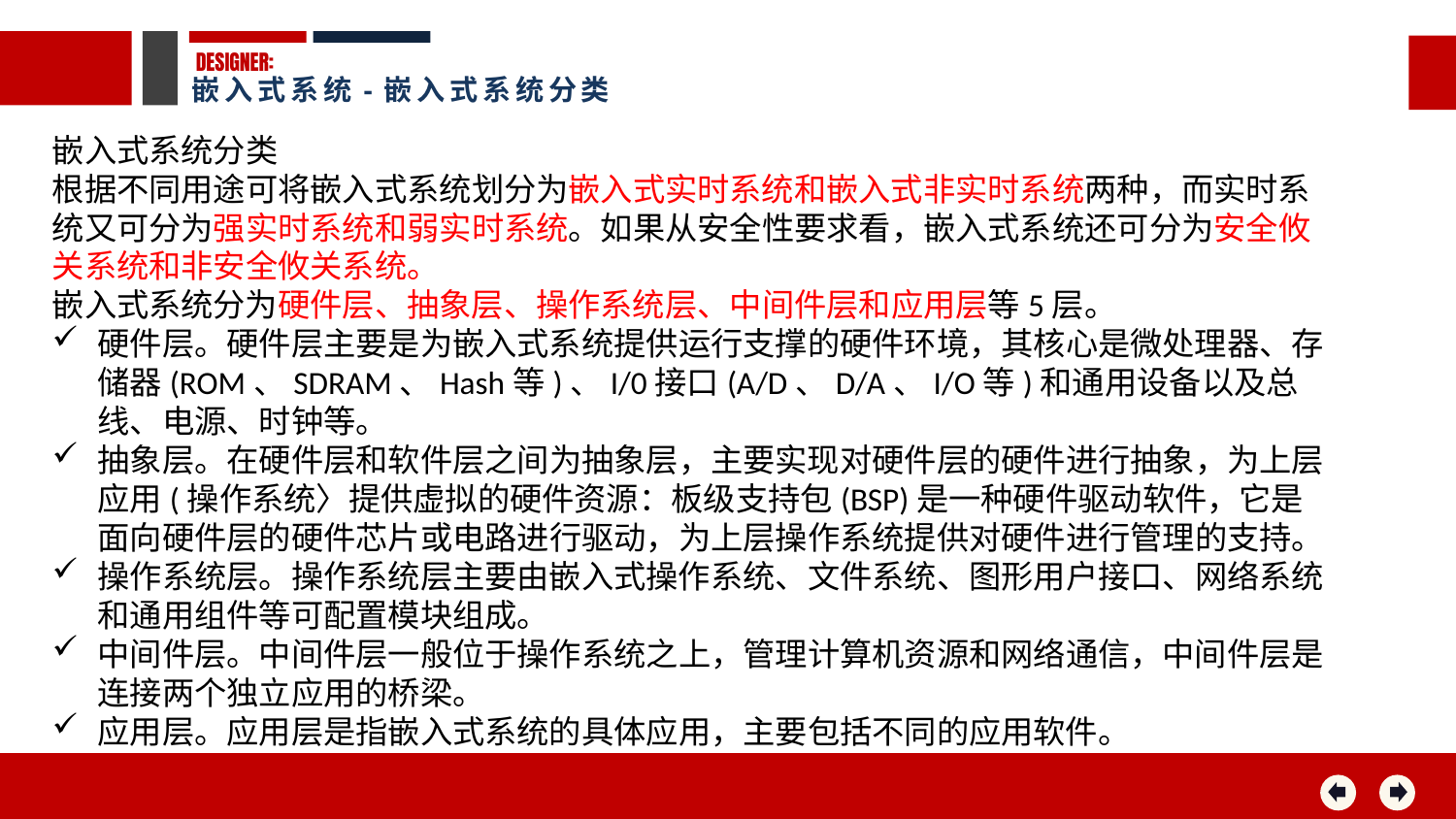

DESIGNER:
嵌入式系统-嵌入式系统分类
嵌入式系统分类
根据不同用途可将嵌入式系统划分为嵌入式实时系统和嵌入式非实时系统两种，而实时系统又可分为强实时系统和弱实时系统。如果从安全性要求看，嵌入式系统还可分为安全攸关系统和非安全攸关系统。
嵌入式系统分为硬件层、抽象层、操作系统层、中间件层和应用层等5层。
硬件层。硬件层主要是为嵌入式系统提供运行支撑的硬件环境，其核心是微处理器、存储器(ROM、SDRAM、Hash等)、I/0接口(A/D、D/A、I/O等)和通用设备以及总线、电源、时钟等。
抽象层。在硬件层和软件层之间为抽象层，主要实现对硬件层的硬件进行抽象，为上层应用(操作系统〉提供虚拟的硬件资源：板级支持包(BSP)是一种硬件驱动软件，它是面向硬件层的硬件芯片或电路进行驱动，为上层操作系统提供对硬件进行管理的支持。
操作系统层。操作系统层主要由嵌入式操作系统、文件系统、图形用户接口、网络系统和通用组件等可配置模块组成。
中间件层。中间件层一般位于操作系统之上，管理计算机资源和网络通信，中间件层是连接两个独立应用的桥梁。
应用层。应用层是指嵌入式系统的具体应用，主要包括不同的应用软件。